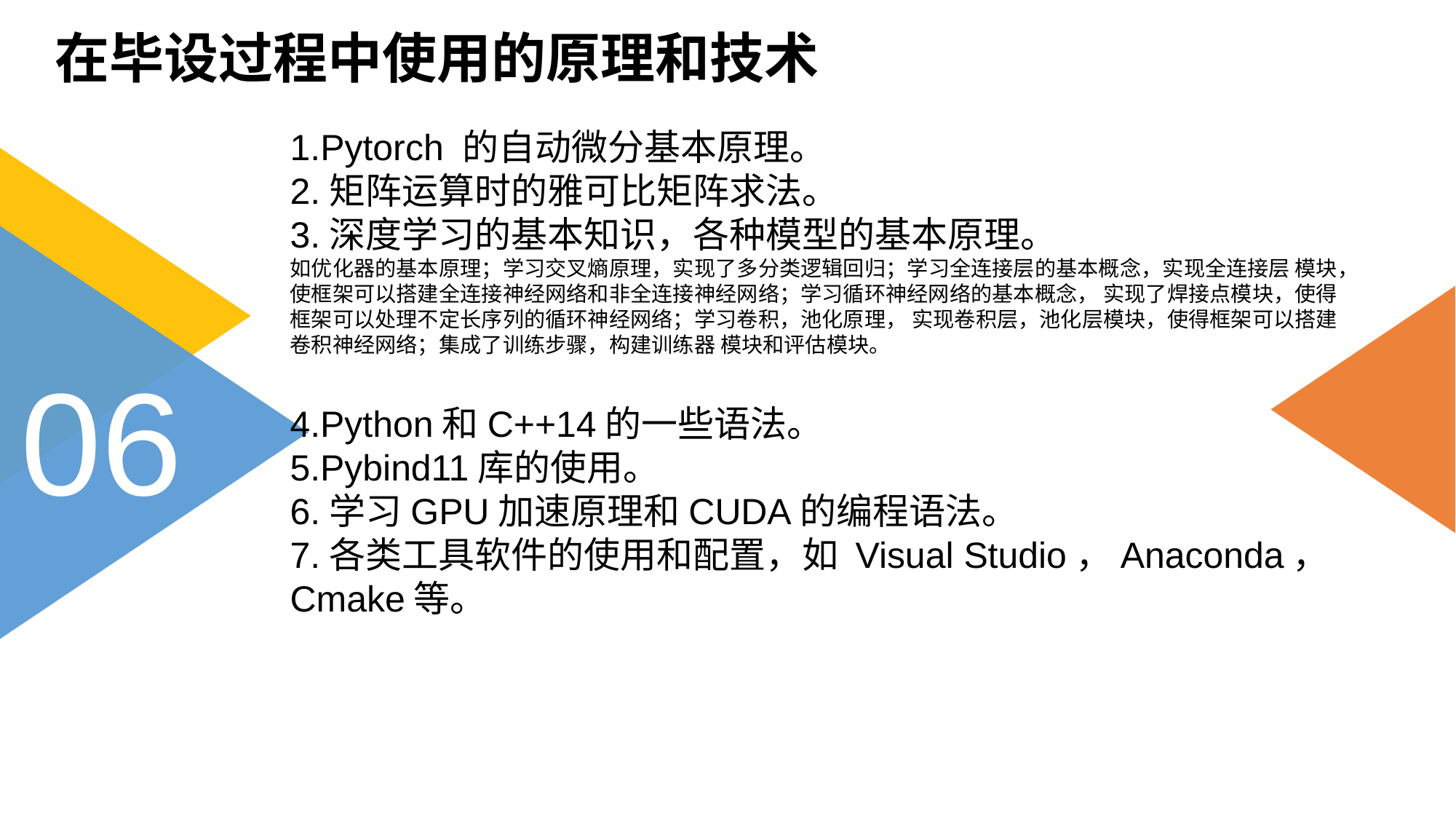

在毕设过程中使用的原理和技术
1.Pytorch 的自动微分基本原理。
2.矩阵运算时的雅可比矩阵求法。
3.深度学习的基本知识，各种模型的基本原理。
如优化器的基本原理；学习交叉熵原理，实现了多分类逻辑回归；学习全连接层的基本概念，实现全连接层 模块，使框架可以搭建全连接神经网络和非全连接神经网络；学习循环神经网络的基本概念， 实现了焊接点模块，使得框架可以处理不定长序列的循环神经网络；学习卷积，池化原理， 实现卷积层，池化层模块，使得框架可以搭建卷积神经网络；集成了训练步骤，构建训练器 模块和评估模块。

4.Python和C++14的一些语法。
5.Pybind11库的使用。
6.学习GPU加速原理和CUDA的编程语法。
7.各类工具软件的使用和配置，如 Visual Studio，Anaconda，Cmake等。

06